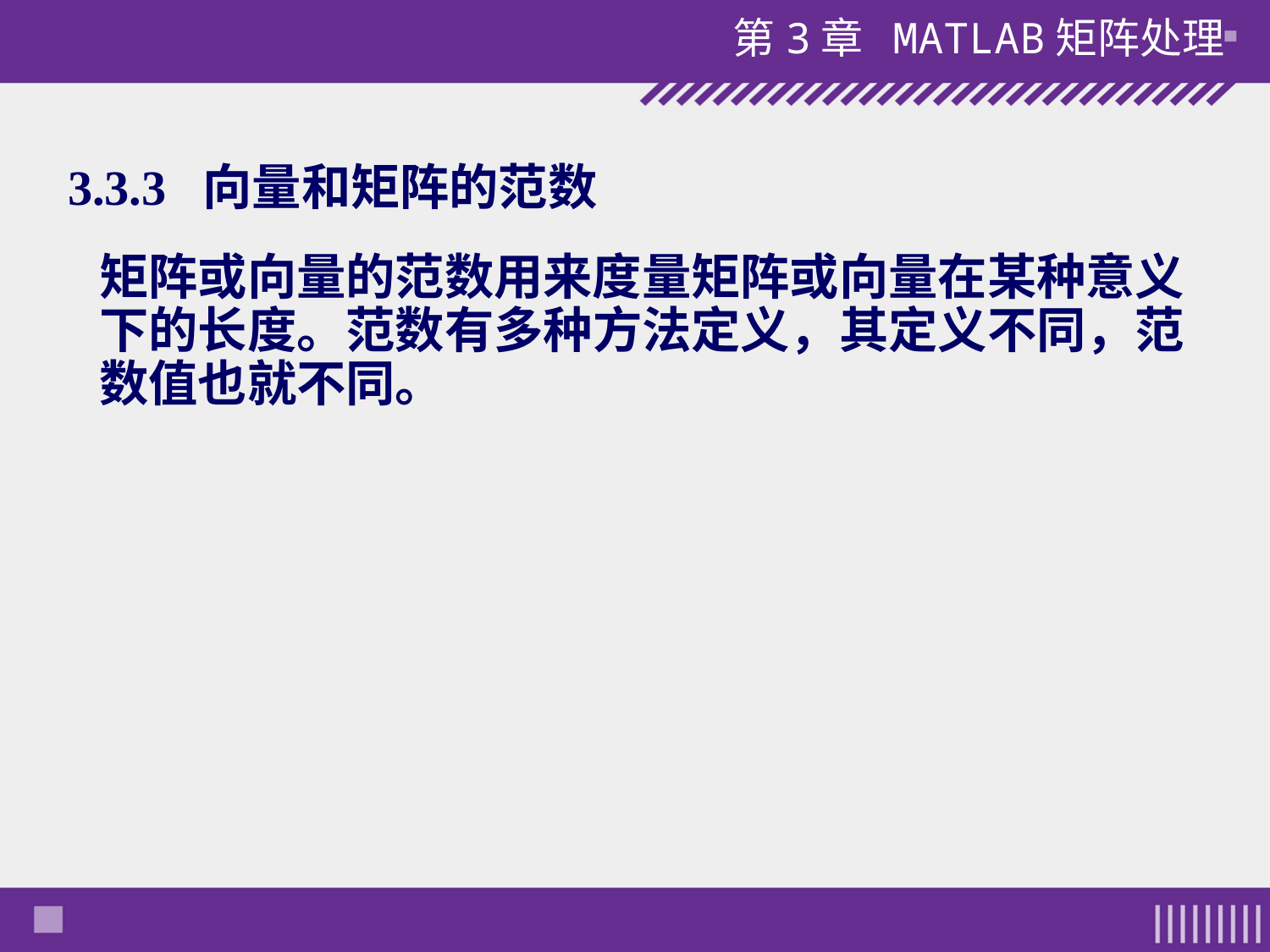

3.3.3  向量和矩阵的范数
矩阵或向量的范数用来度量矩阵或向量在某种意义下的长度。范数有多种方法定义，其定义不同，范数值也就不同。